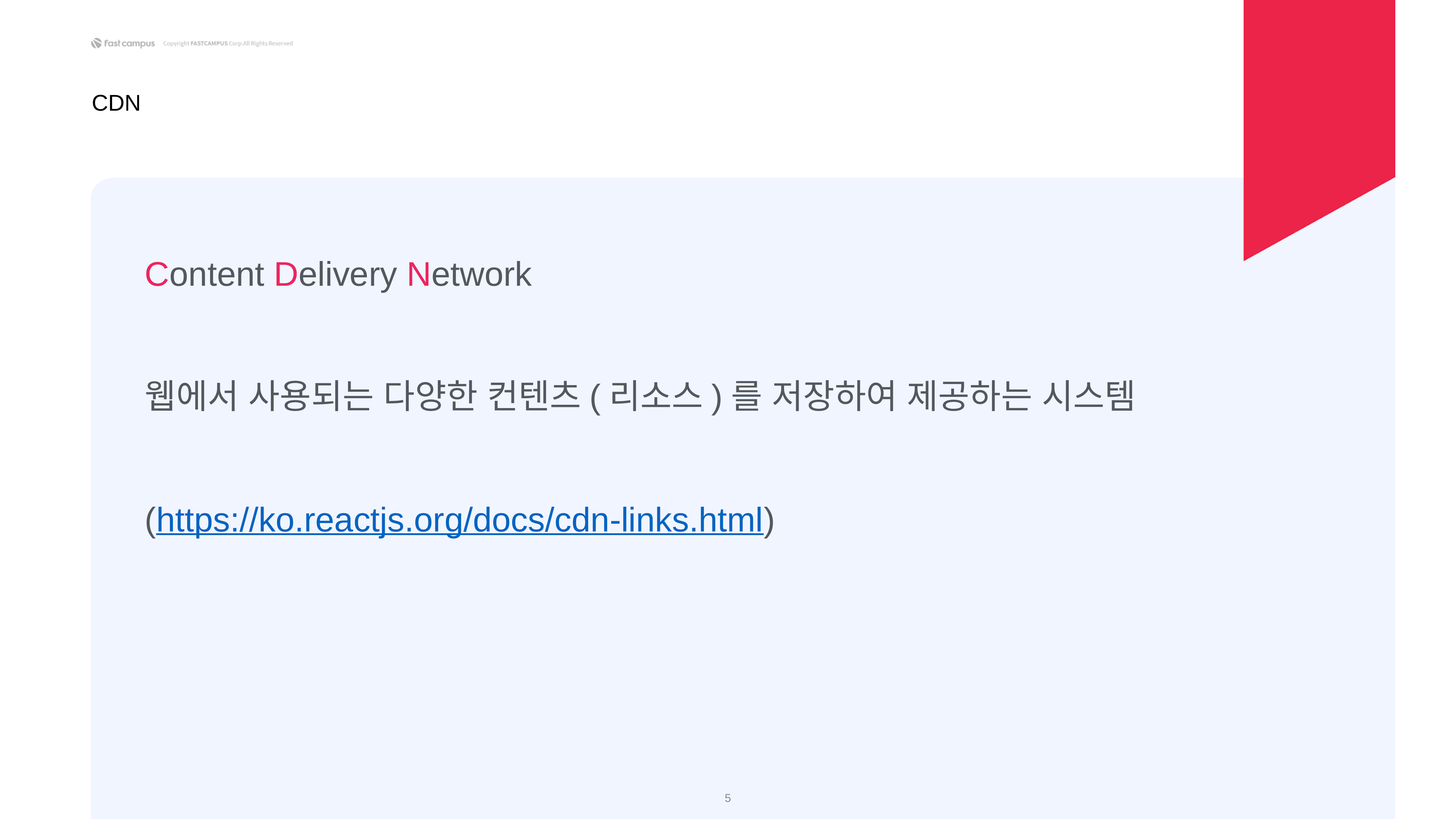

CDN
Content Delivery Network

웹에서 사용되는 다양한 컨텐츠(리소스)를 저장하여 제공하는 시스템

(https://ko.reactjs.org/docs/cdn-links.html)
5